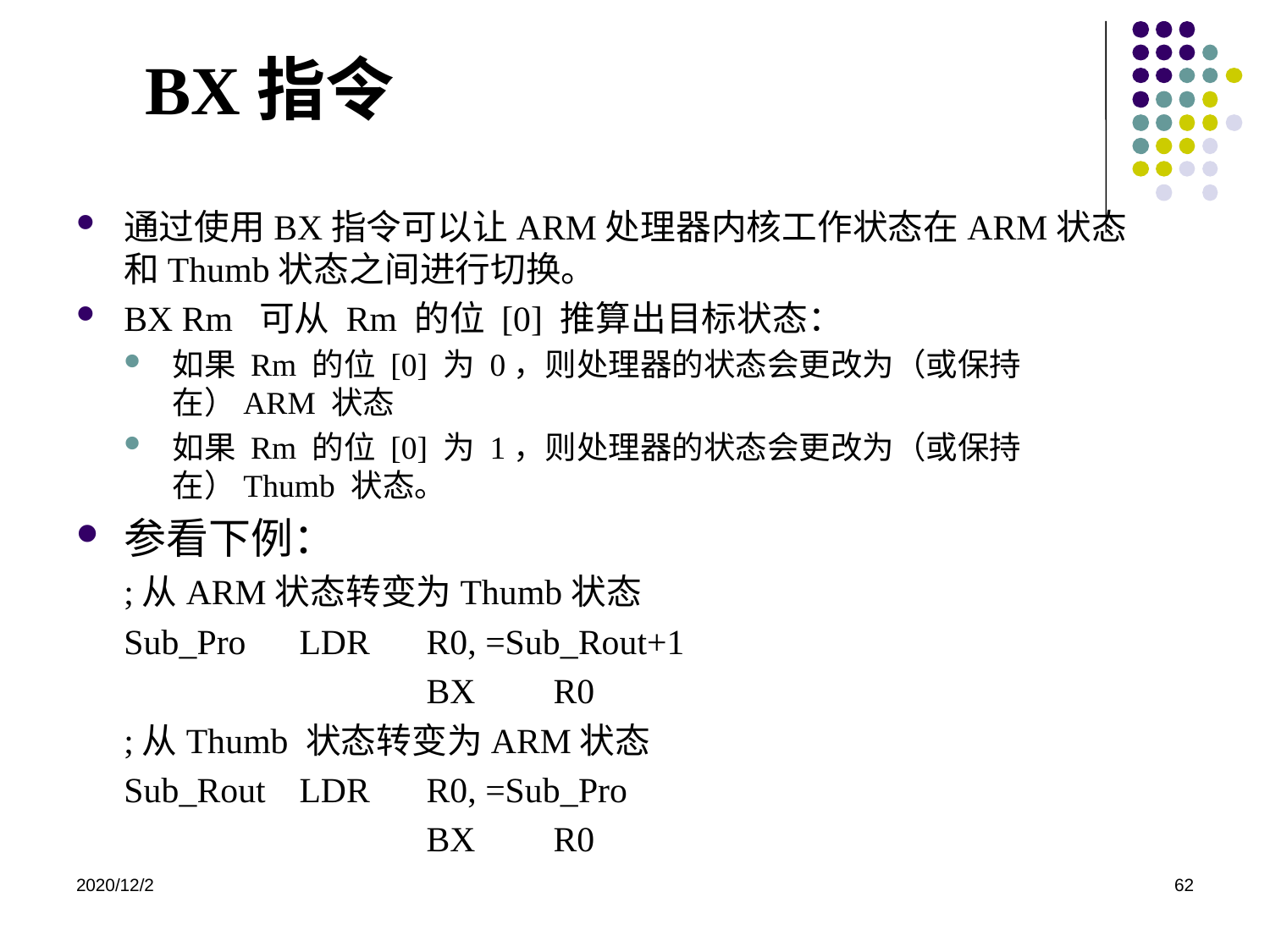

# BX指令
通过使用BX指令可以让ARM处理器内核工作状态在ARM状态和Thumb状态之间进行切换。
BX Rm  可从 Rm 的位 [0] 推算出目标状态：
如果 Rm 的位 [0] 为 0，则处理器的状态会更改为（或保持在）ARM 状态
如果 Rm 的位 [0] 为 1，则处理器的状态会更改为（或保持在）Thumb 状态。
参看下例：
;从ARM状态转变为Thumb状态
Sub_Pro	LDR	R0, =Sub_Rout+1
			BX	R0
;从Thumb 状态转变为ARM状态
Sub_Rout	LDR	R0, =Sub_Pro
			BX	R0
2020/12/2
62